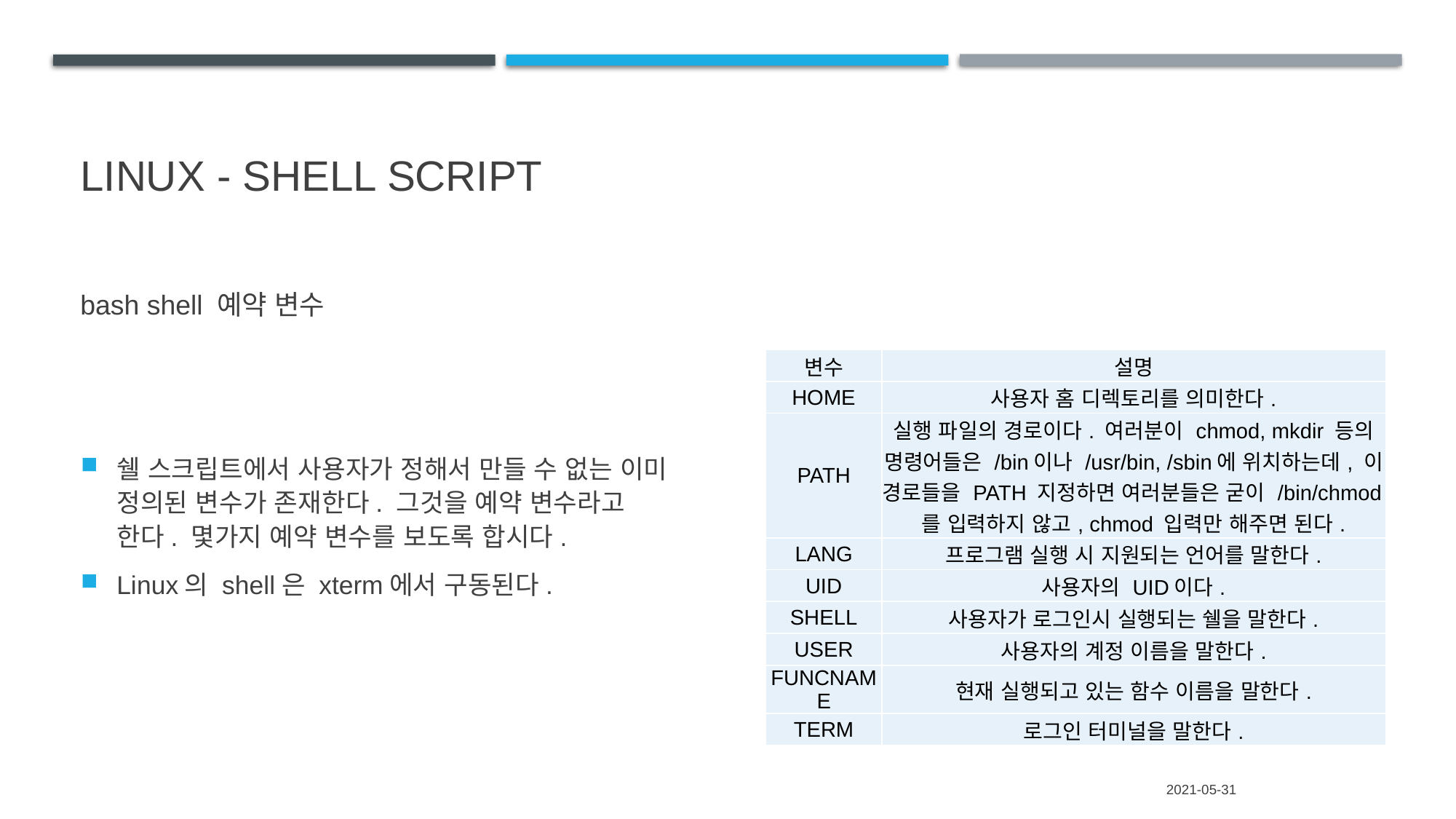

# Linux - shell script
bash shell 예약 변수
| 변수 | 설명 |
| --- | --- |
| HOME | 사용자 홈 디렉토리를 의미한다. |
| PATH | 실행 파일의 경로이다. 여러분이 chmod, mkdir 등의 명령어들은 /bin이나 /usr/bin, /sbin에 위치하는데, 이 경로들을 PATH 지정하면 여러분들은 굳이 /bin/chmod를 입력하지 않고, chmod 입력만 해주면 된다. |
| LANG | 프로그램 실행 시 지원되는 언어를 말한다. |
| UID | 사용자의 UID이다. |
| SHELL | 사용자가 로그인시 실행되는 쉘을 말한다. |
| USER | 사용자의 계정 이름을 말한다. |
| FUNCNAME | 현재 실행되고 있는 함수 이름을 말한다. |
| TERM | 로그인 터미널을 말한다. |
쉘 스크립트에서 사용자가 정해서 만들 수 없는 이미 정의된 변수가 존재한다. 그것을 예약 변수라고 한다. 몇가지 예약 변수를 보도록 합시다.
Linux의 shell은 xterm에서 구동된다.
2021-05-31